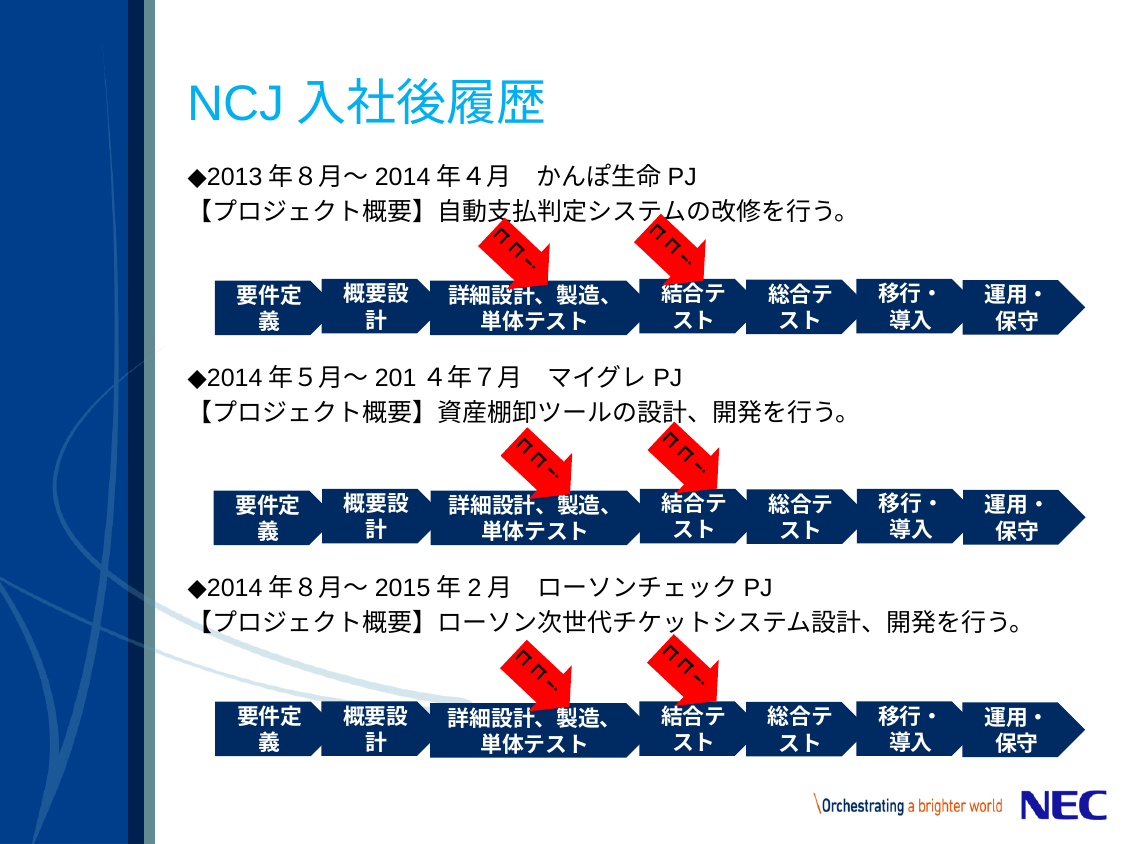

# NCJ入社後履歴
◆2013年８月～2014年４月　かんぽ生命PJ
【プロジェクト概要】自動支払判定システムの改修を行う。

◆2014年５月～201４年７月　マイグレPJ
【プロジェクト概要】資産棚卸ツールの設計、開発を行う。

◆2014年８月～2015年2月　ローソンチェックPJ
【プロジェクト概要】ローソン次世代チケットシステム設計、開発を行う。

ココ！
ココ！
概要設計
結合テスト
移行・導入
総合テスト
運用・保守
要件定義
詳細設計、製造、単体テスト
ココ！
ココ！
概要設計
結合テスト
移行・導入
総合テスト
運用・保守
要件定義
詳細設計、製造、単体テスト
ココ！
ココ！
概要設計
結合テスト
移行・導入
要件定義
総合テスト
運用・保守
詳細設計、製造、単体テスト